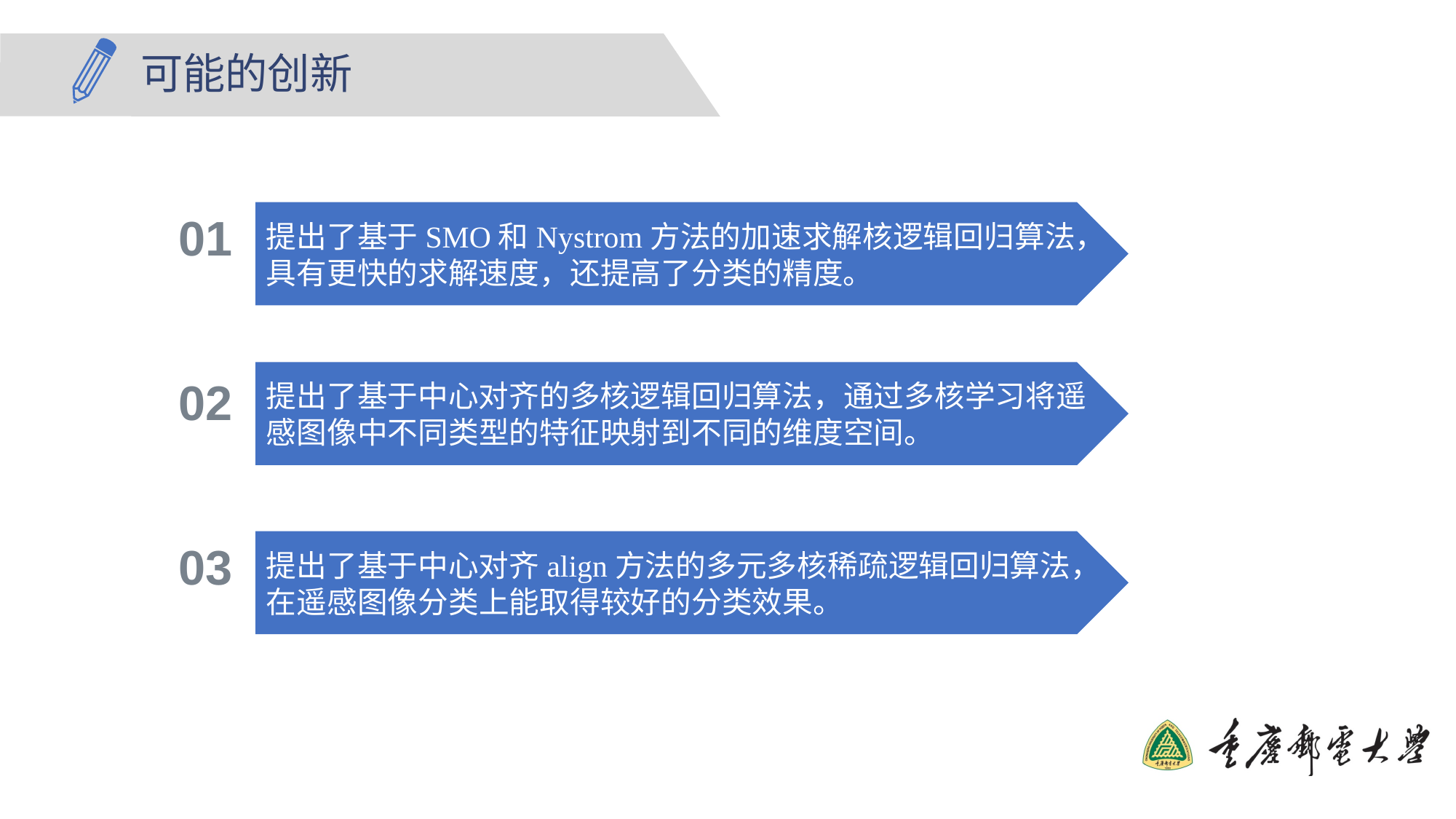

可能的创新
01
提出了基于SMO和Nystrom方法的加速求解核逻辑回归算法，具有更快的求解速度，还提高了分类的精度。
提出了基于中心对齐的多核逻辑回归算法，通过多核学习将遥感图像中不同类型的特征映射到不同的维度空间。
02
03
提出了基于中心对齐align方法的多元多核稀疏逻辑回归算法，在遥感图像分类上能取得较好的分类效果。